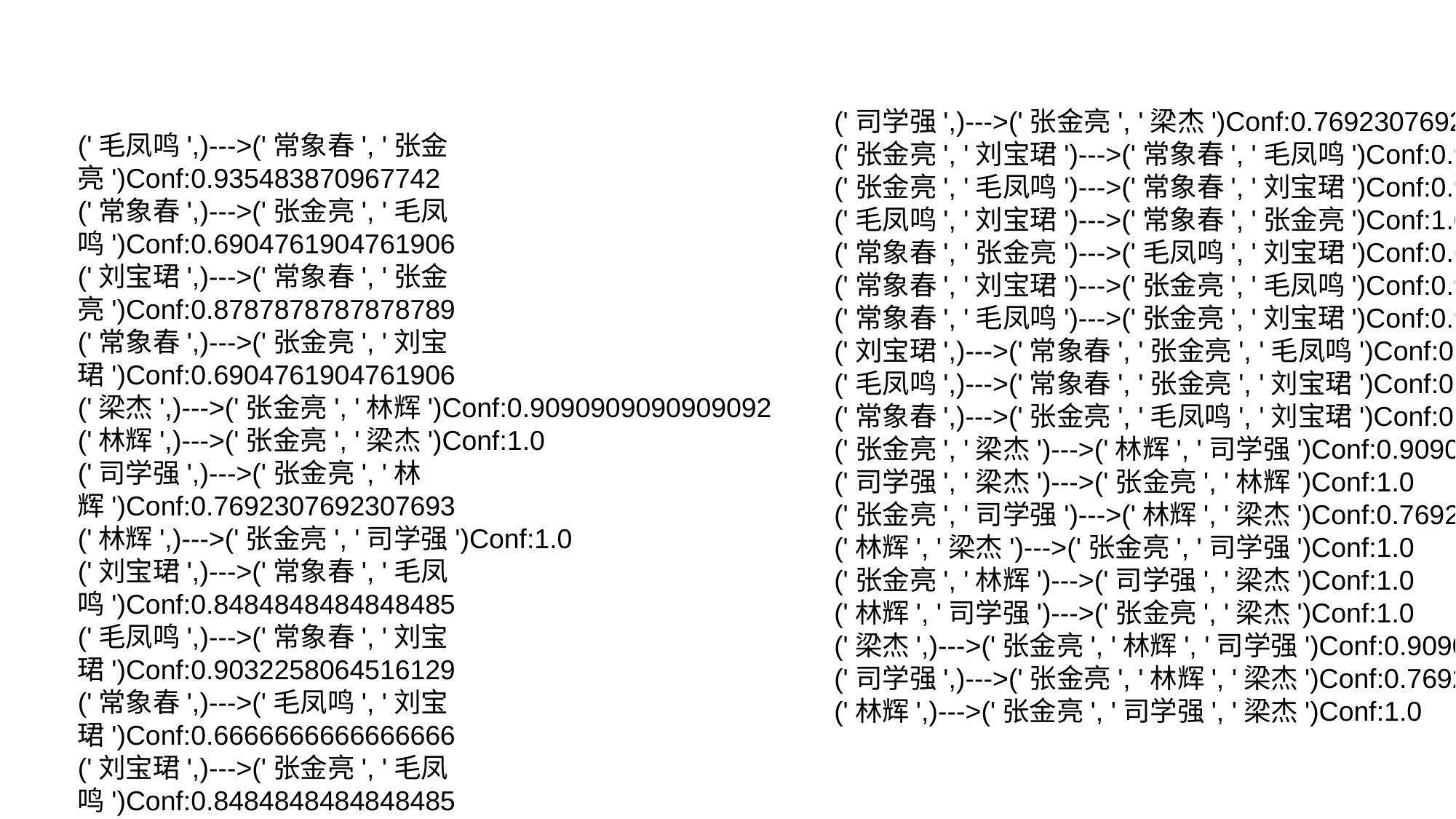

('司学强',)--->('张金亮', '梁杰')Conf:0.7692307692307693
('张金亮', '刘宝珺')--->('常象春', '毛凤鸣')Conf:0.9032258064516129
('张金亮', '毛凤鸣')--->('常象春', '刘宝珺')Conf:0.9655172413793103
('毛凤鸣', '刘宝珺')--->('常象春', '张金亮')Conf:1.0
('常象春', '张金亮')--->('毛凤鸣', '刘宝珺')Conf:0.6666666666666666
('常象春', '刘宝珺')--->('张金亮', '毛凤鸣')Conf:0.9655172413793103
('常象春', '毛凤鸣')--->('张金亮', '刘宝珺')Conf:0.9655172413793103
('刘宝珺',)--->('常象春', '张金亮', '毛凤鸣')Conf:0.8484848484848485
('毛凤鸣',)--->('常象春', '张金亮', '刘宝珺')Conf:0.9032258064516129
('常象春',)--->('张金亮', '毛凤鸣', '刘宝珺')Conf:0.6666666666666666
('张金亮', '梁杰')--->('林辉', '司学强')Conf:0.9090909090909092
('司学强', '梁杰')--->('张金亮', '林辉')Conf:1.0
('张金亮', '司学强')--->('林辉', '梁杰')Conf:0.7692307692307693
('林辉', '梁杰')--->('张金亮', '司学强')Conf:1.0
('张金亮', '林辉')--->('司学强', '梁杰')Conf:1.0
('林辉', '司学强')--->('张金亮', '梁杰')Conf:1.0
('梁杰',)--->('张金亮', '林辉', '司学强')Conf:0.9090909090909092
('司学强',)--->('张金亮', '林辉', '梁杰')Conf:0.7692307692307693
('林辉',)--->('张金亮', '司学强', '梁杰')Conf:1.0
('毛凤鸣',)--->('常象春', '张金亮')Conf:0.935483870967742
('常象春',)--->('张金亮', '毛凤鸣')Conf:0.6904761904761906
('刘宝珺',)--->('常象春', '张金亮')Conf:0.8787878787878789
('常象春',)--->('张金亮', '刘宝珺')Conf:0.6904761904761906
('梁杰',)--->('张金亮', '林辉')Conf:0.9090909090909092
('林辉',)--->('张金亮', '梁杰')Conf:1.0
('司学强',)--->('张金亮', '林辉')Conf:0.7692307692307693
('林辉',)--->('张金亮', '司学强')Conf:1.0
('刘宝珺',)--->('常象春', '毛凤鸣')Conf:0.8484848484848485
('毛凤鸣',)--->('常象春', '刘宝珺')Conf:0.9032258064516129
('常象春',)--->('毛凤鸣', '刘宝珺')Conf:0.6666666666666666
('刘宝珺',)--->('张金亮', '毛凤鸣')Conf:0.8484848484848485
('毛凤鸣',)--->('张金亮', '刘宝珺')Conf:0.9032258064516129
('梁杰',)--->('林辉', '司学强')Conf:0.9090909090909092
('司学强',)--->('林辉', '梁杰')Conf:0.7692307692307693
('林辉',)--->('司学强', '梁杰')Conf:1.0
('梁杰',)--->('张金亮', '司学强')Conf:0.9090909090909092